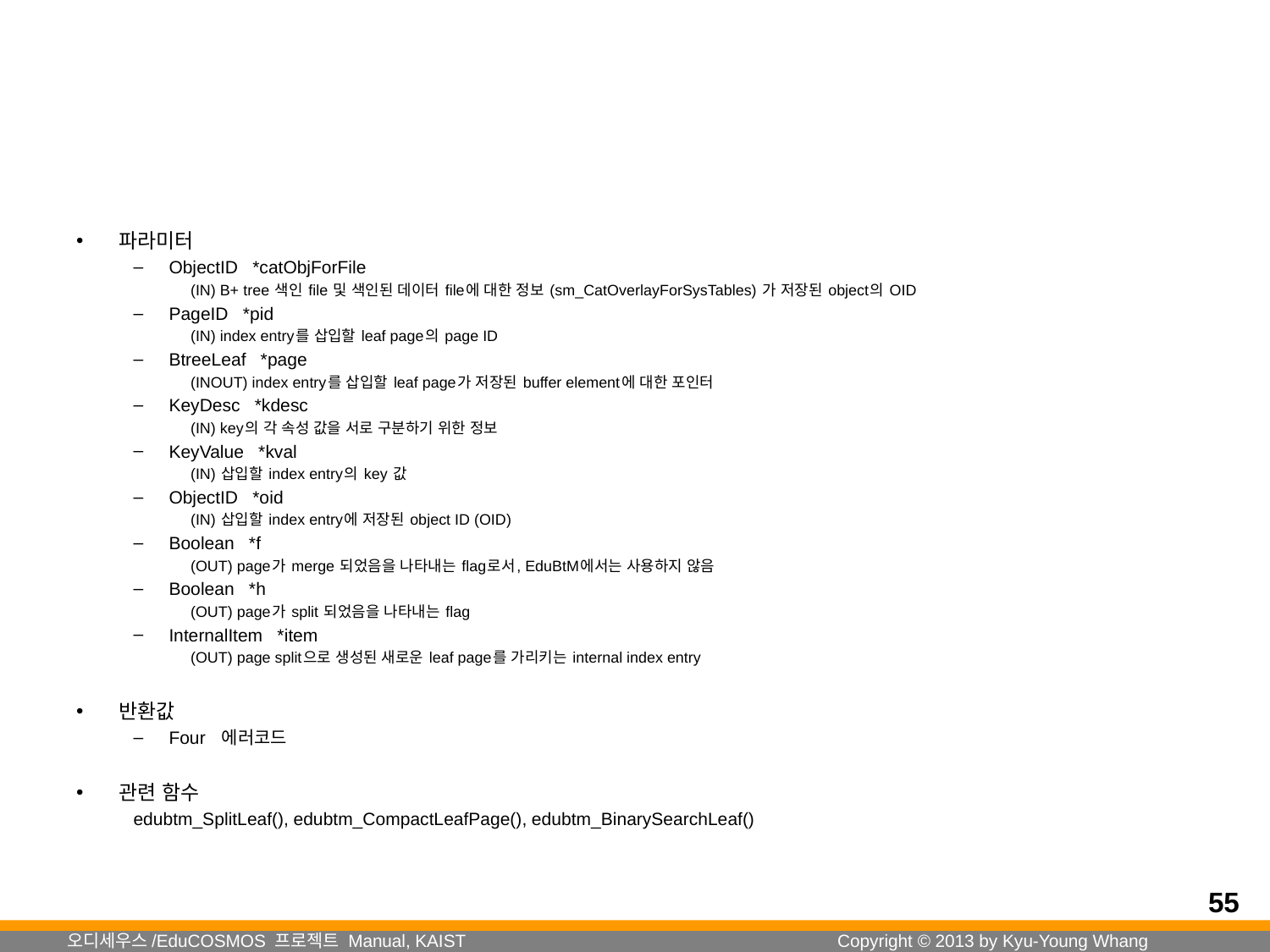

#
파라미터
ObjectID   *catObjForFile
(IN) B+ tree 색인 file 및 색인된 데이터 file에 대한 정보 (sm_CatOverlayForSysTables) 가 저장된 object의 OID
PageID   *pid
(IN) index entry를 삽입할 leaf page의 page ID
BtreeLeaf   *page
(INOUT) index entry를 삽입할 leaf page가 저장된 buffer element에 대한 포인터
KeyDesc   *kdesc
(IN) key의 각 속성 값을 서로 구분하기 위한 정보
KeyValue   *kval
(IN) 삽입할 index entry의 key 값
ObjectID   *oid
(IN) 삽입할 index entry에 저장된 object ID (OID)
Boolean   *f
(OUT) page가 merge 되었음을 나타내는 flag로서, EduBtM에서는 사용하지 않음
Boolean   *h
(OUT) page가 split 되었음을 나타내는 flag
InternalItem   *item
(OUT) page split으로 생성된 새로운 leaf page를 가리키는 internal index entry

반환값
Four   에러코드

관련 함수
edubtm_SplitLeaf(), edubtm_CompactLeafPage(), edubtm_BinarySearchLeaf()